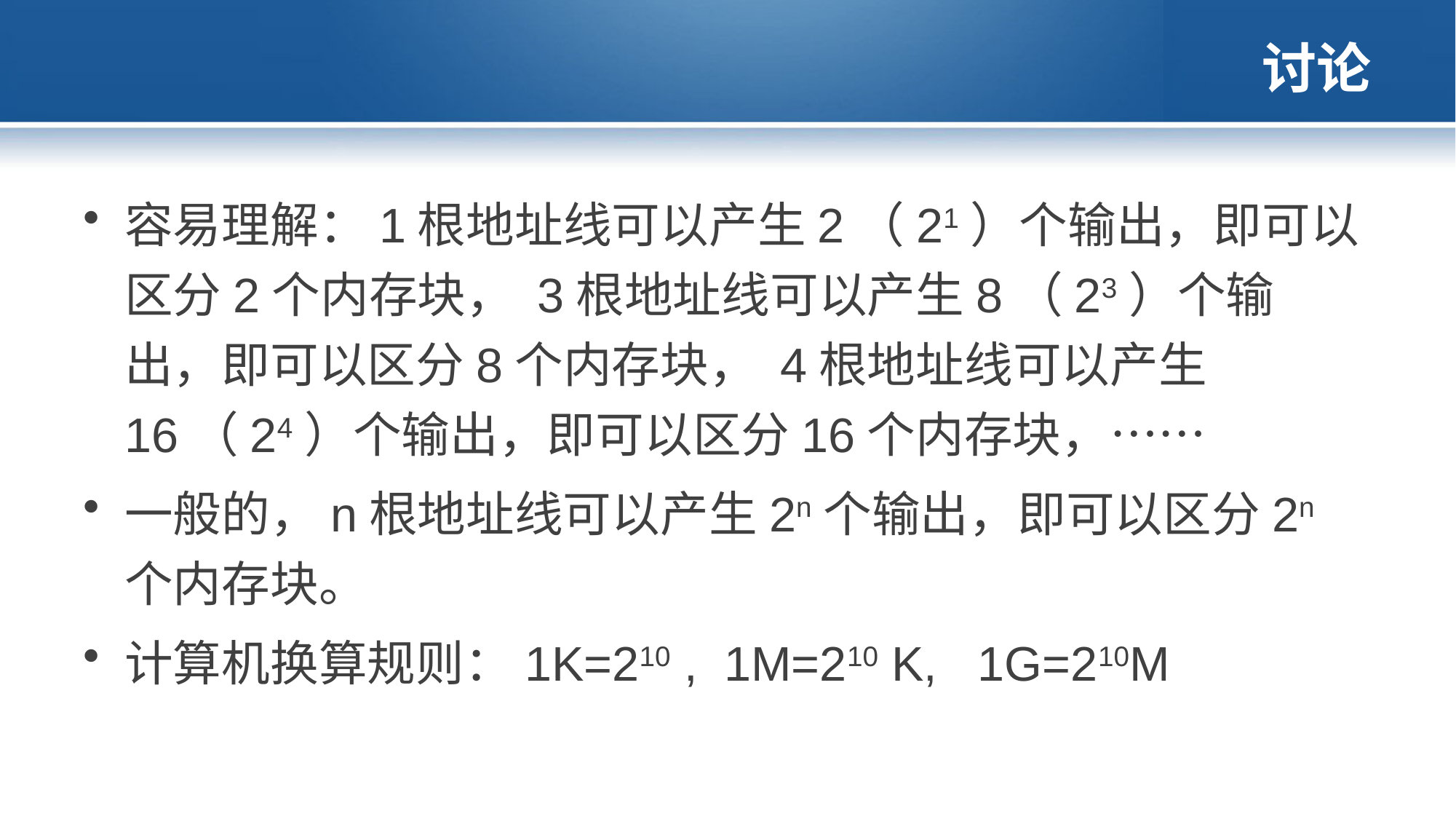

# 讨论
容易理解：1根地址线可以产生2（21）个输出，即可以区分2个内存块， 3根地址线可以产生8（23）个输出，即可以区分8个内存块， 4根地址线可以产生16（24）个输出，即可以区分16个内存块，……
一般的，n根地址线可以产生2n个输出，即可以区分2n个内存块。
计算机换算规则：1K=210 ,  1M=210 K,   1G=210M